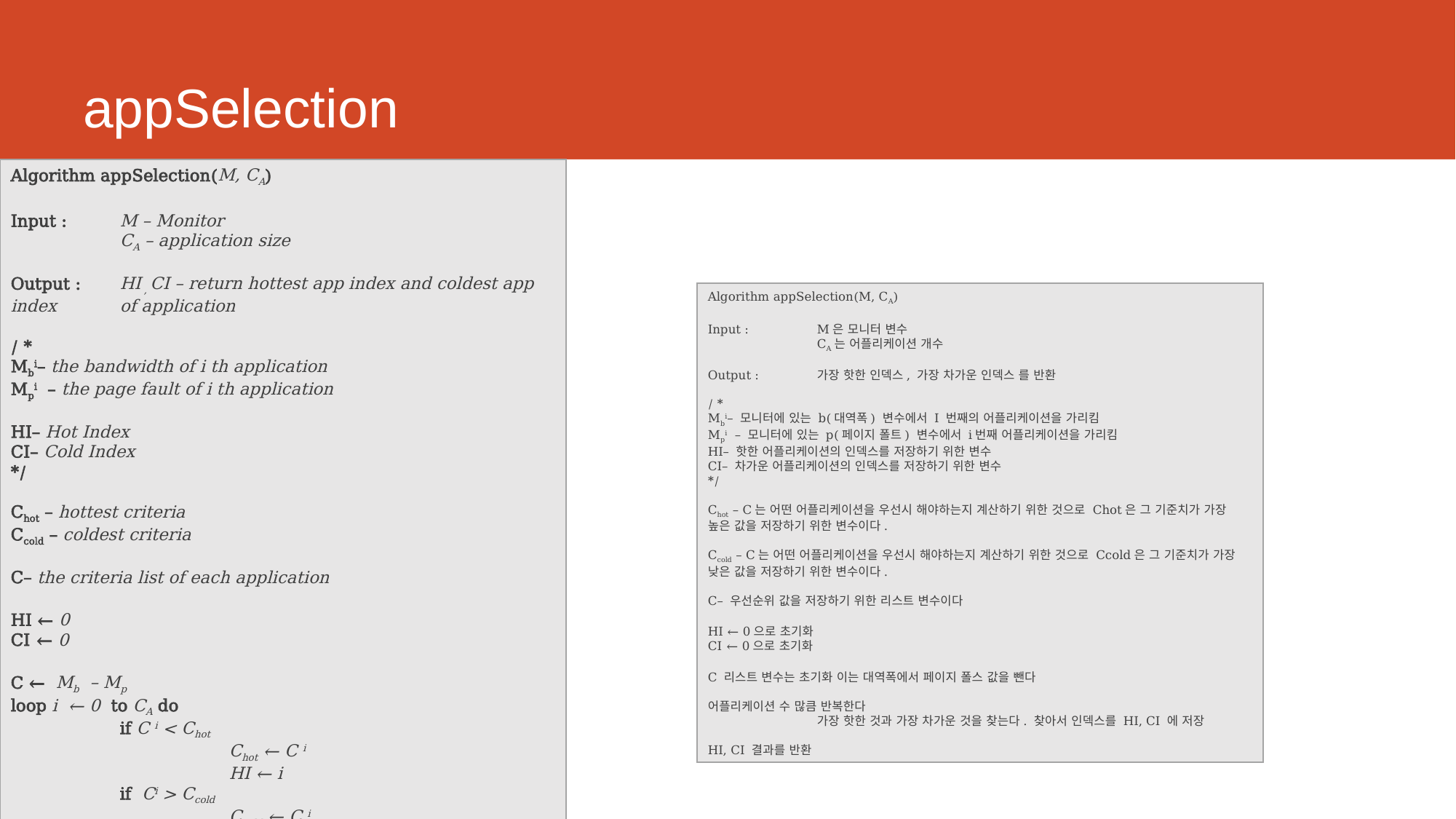

# appSelection
Algorithm appSelection(M, CA)

Input :	M – Monitor
	CA – application size

Output :	HI , CI – return hottest app index and coldest app index 	of application

/ *
Mbi– the bandwidth of i th application
Mpi  – the page fault of i th application

HI– Hot Index
CI– Cold Index
*/

Chot – hottest criteria
Ccold – coldest criteria

C– the criteria list of each application

HI ← 0
CI  ← 0

C ←  Mb  – Mp
loop i  ← 0  to CA do
	if C i < Chot
		Chot ← C i
		HI ← i
	if  Ci > Ccold
		Ccold ← C i
		CI ←  i

return HI, CI

Algorithm appSelection(M, CA)

Input :	M은 모니터 변수
	CA는 어플리케이션 개수

Output :	가장 핫한 인덱스, 가장 차가운 인덱스 를 반환

/ *
Mbi– 모니터에 있는 b(대역폭) 변수에서 I 번째의 어플리케이션을 가리킴
Mpi  – 모니터에 있는 p(페이지 폴트) 변수에서 i번째 어플리케이션을 가리킴
HI– 핫한 어플리케이션의 인덱스를 저장하기 위한 변수
CI– 차가운 어플리케이션의 인덱스를 저장하기 위한 변수
*/

Chot – C는 어떤 어플리케이션을 우선시 해야하는지 계산하기 위한 것으로 Chot은 그 기준치가 가장 높은 값을 저장하기 위한 변수이다.

Ccold – C는 어떤 어플리케이션을 우선시 해야하는지 계산하기 위한 것으로 Ccold은 그 기준치가 가장 낮은 값을 저장하기 위한 변수이다.

C– 우선순위 값을 저장하기 위한 리스트 변수이다

HI ← 0으로 초기화
CI  ← 0으로 초기화

C 리스트 변수는 초기화 이는 대역폭에서 페이지 폴스 값을 뺀다

어플리케이션 수 많큼 반복한다
	가장 핫한 것과 가장 차가운 것을 찾는다. 찾아서 인덱스를 HI, CI 에 저장

HI, CI 결과를 반환